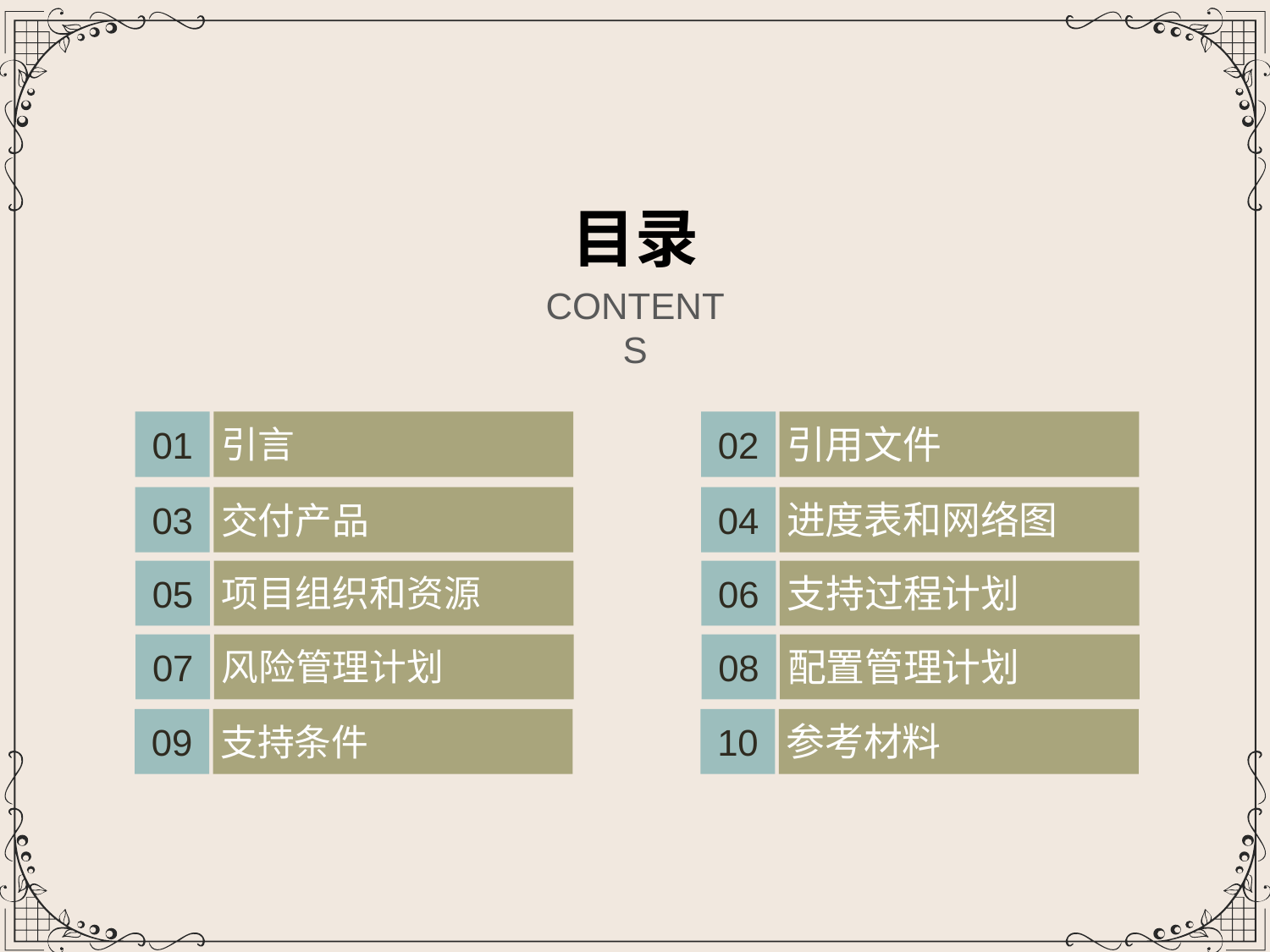

目录
CONTENTS
01
引言
02
引用文件
03
交付产品
04
进度表和网络图
05
项目组织和资源
06
支持过程计划
07
风险管理计划
08
配置管理计划
09
支持条件
10
参考材料